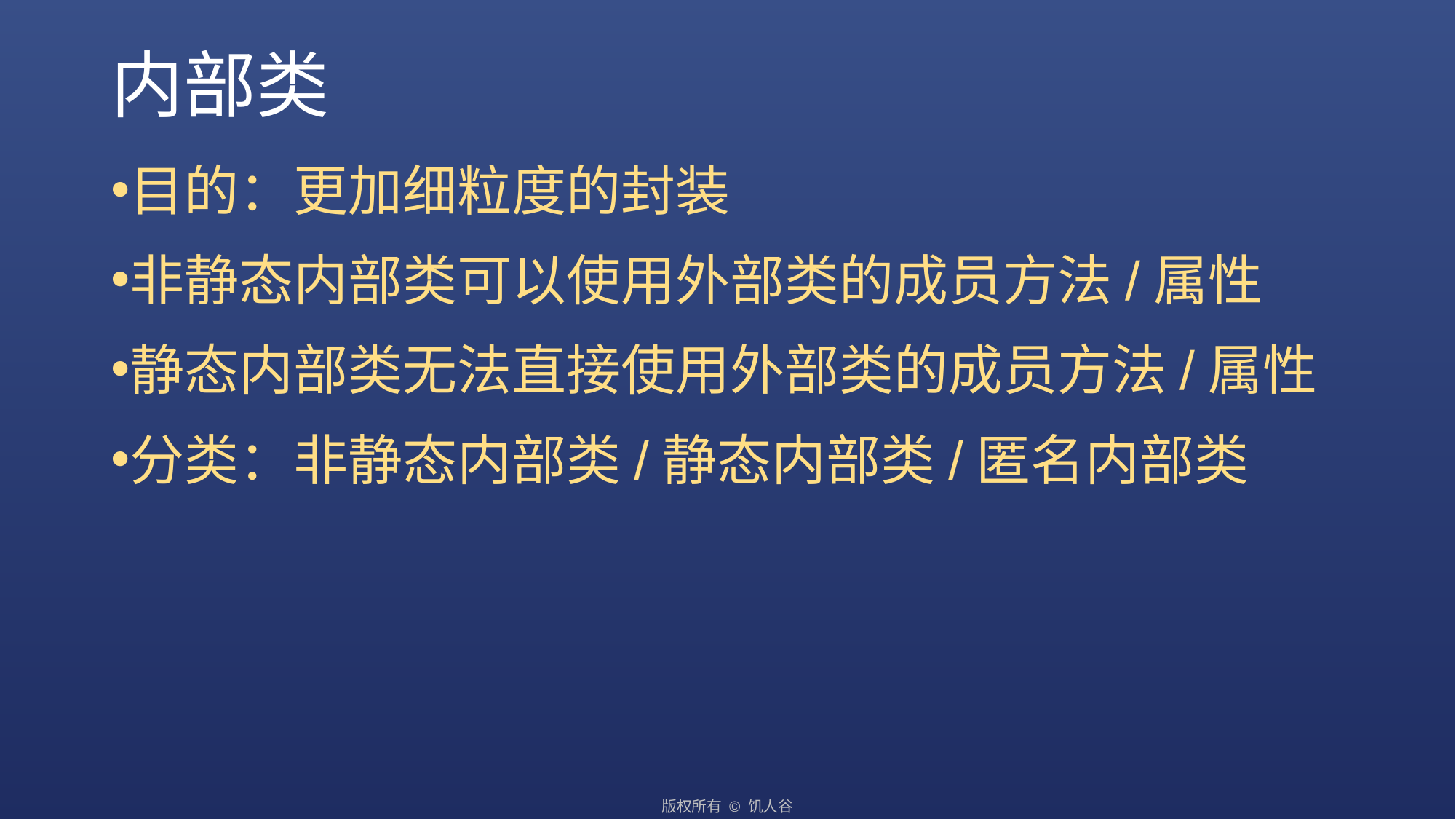

# 内部类
目的：更加细粒度的封装
非静态内部类可以使用外部类的成员方法/属性
静态内部类无法直接使用外部类的成员方法/属性
分类：非静态内部类/静态内部类/匿名内部类